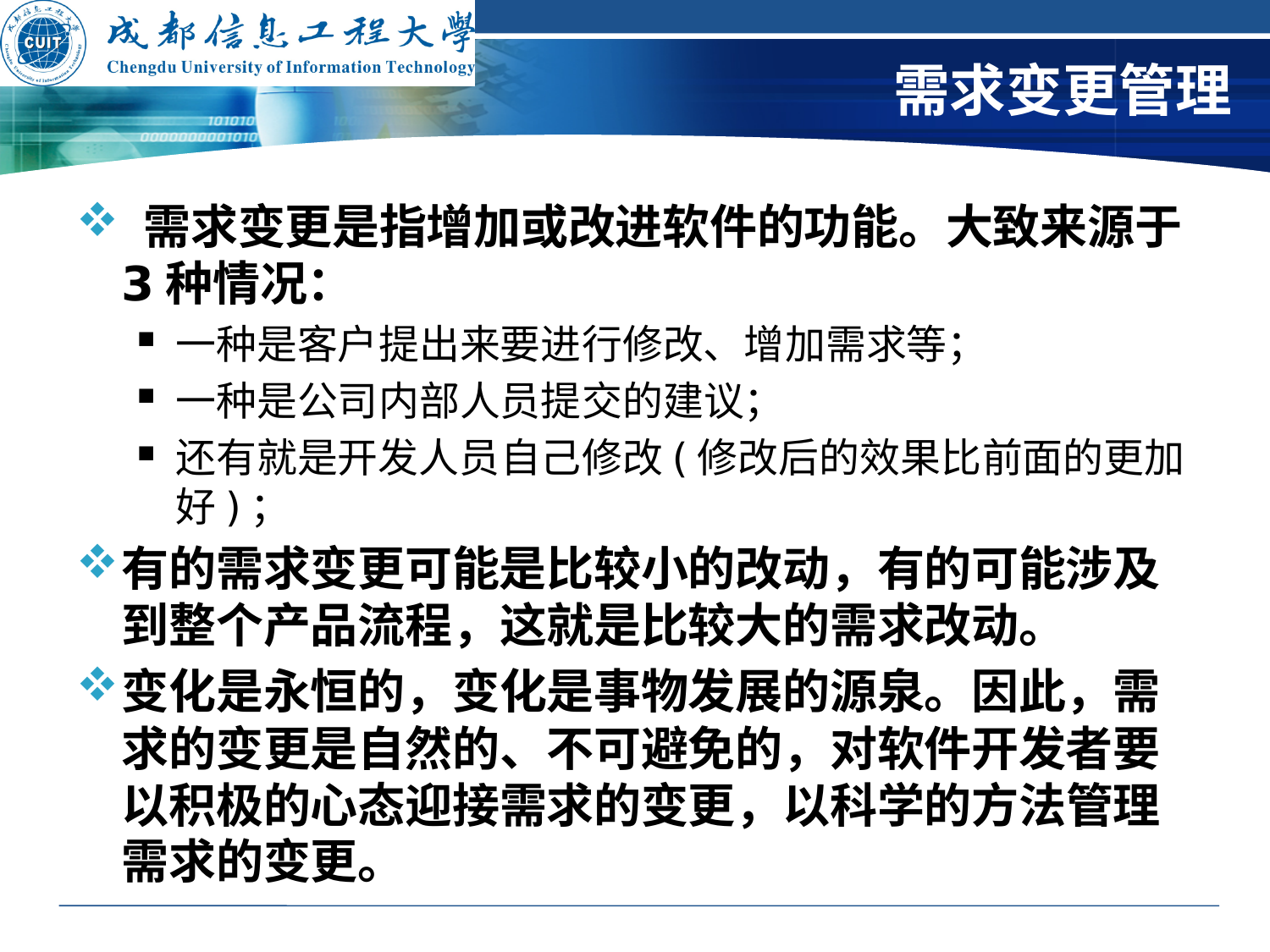

# 需求变更管理
 需求变更是指增加或改进软件的功能。大致来源于3种情况：
一种是客户提出来要进行修改、增加需求等；
一种是公司内部人员提交的建议；
还有就是开发人员自己修改(修改后的效果比前面的更加好)；
有的需求变更可能是比较小的改动，有的可能涉及到整个产品流程，这就是比较大的需求改动。
变化是永恒的，变化是事物发展的源泉。因此，需求的变更是自然的、不可避免的，对软件开发者要以积极的心态迎接需求的变更，以科学的方法管理需求的变更。